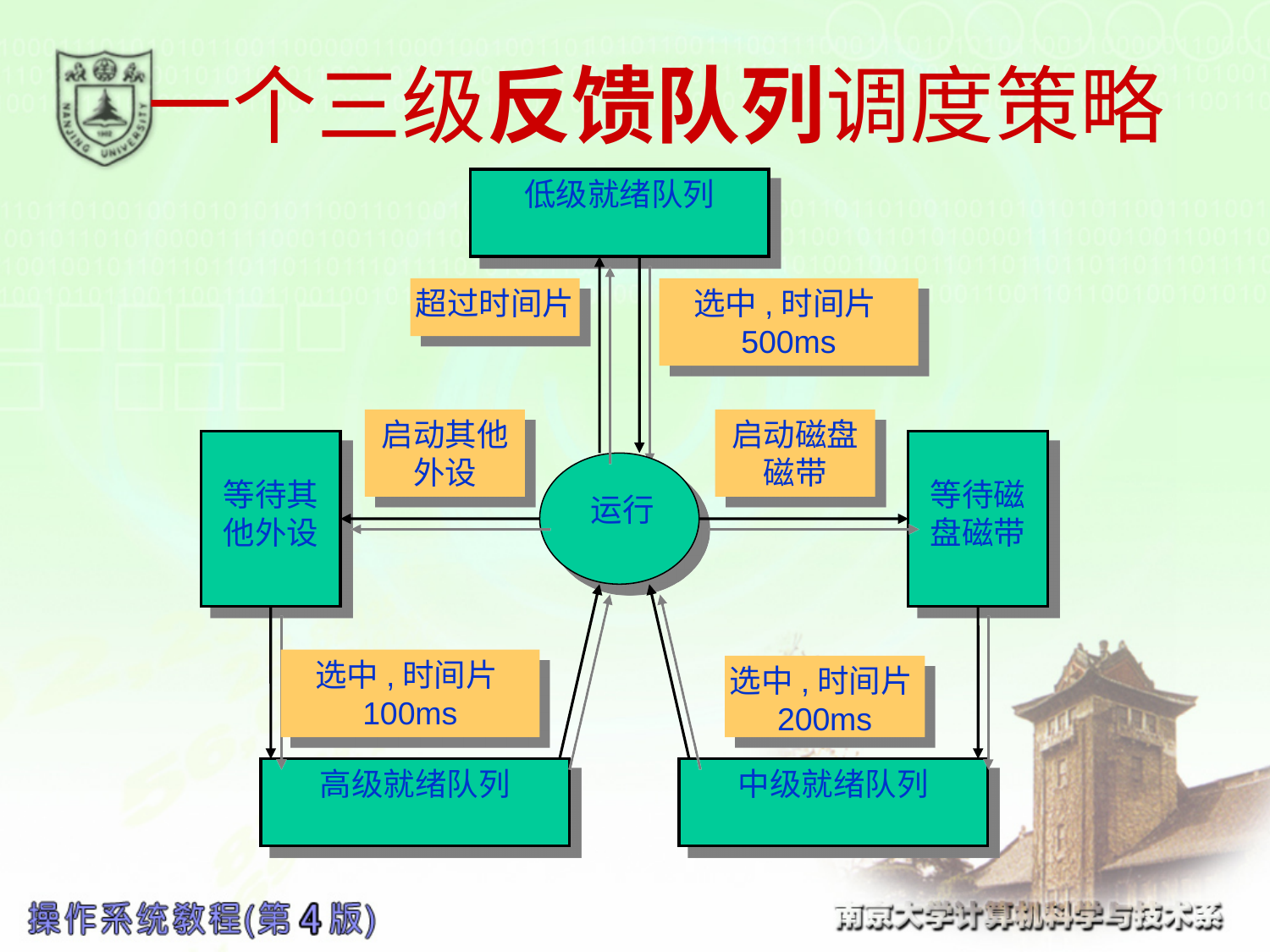

# 一个三级反馈队列调度策略
低级就绪队列

超过时间片
选中,时间片500ms
启动其他
外设
启动磁盘
磁带

等待其
他外设

等待磁
盘磁带

运行

选中,时间片100ms
选中,时间片200ms
高级就绪队列
中级就绪队列